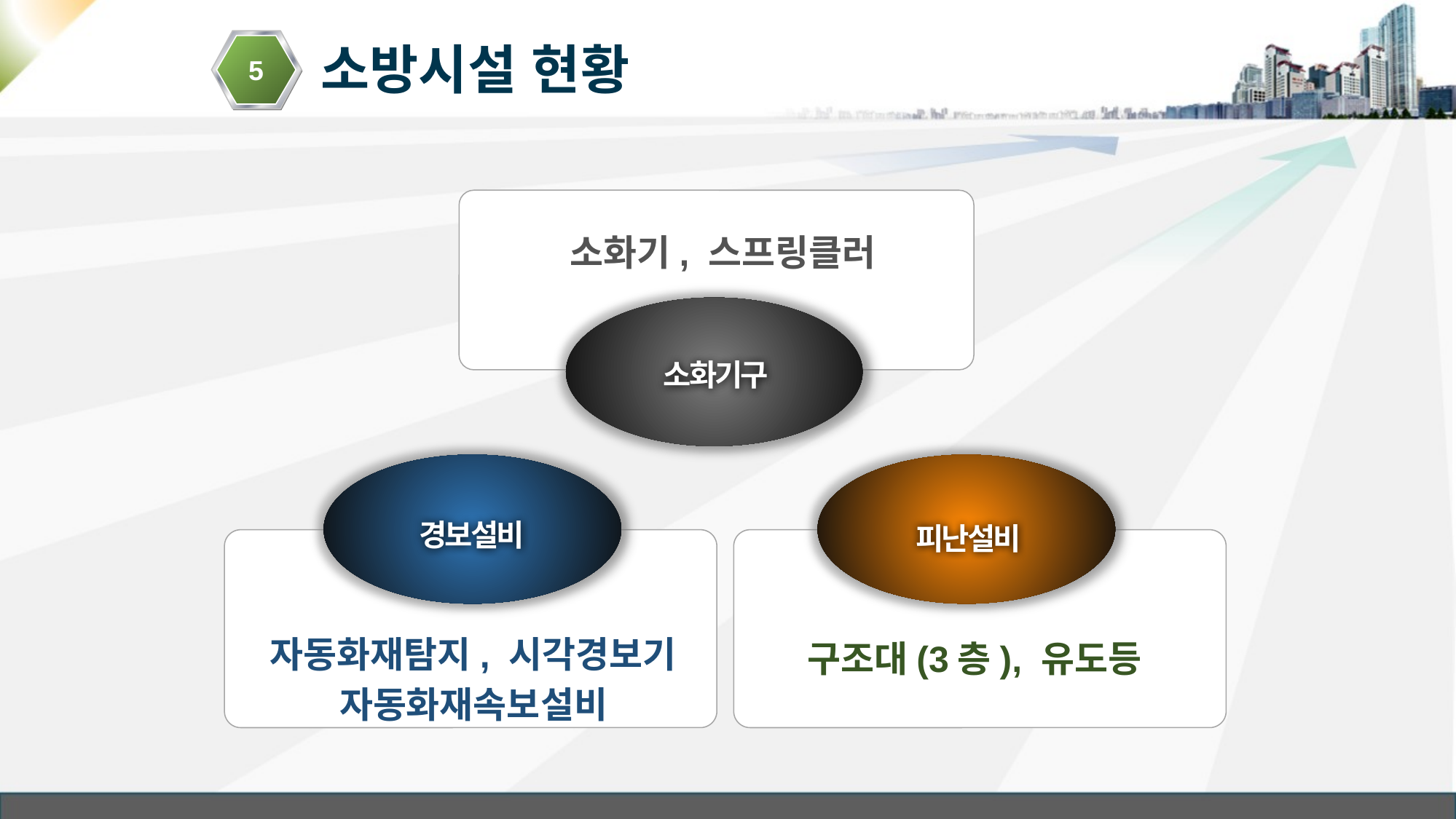

5
소방시설 현황

소화기, 스프링클러

소화기구

경보설비
피난설비

자동화재탐지, 시각경보기
자동화재속보설비
구조대(3층), 유도등